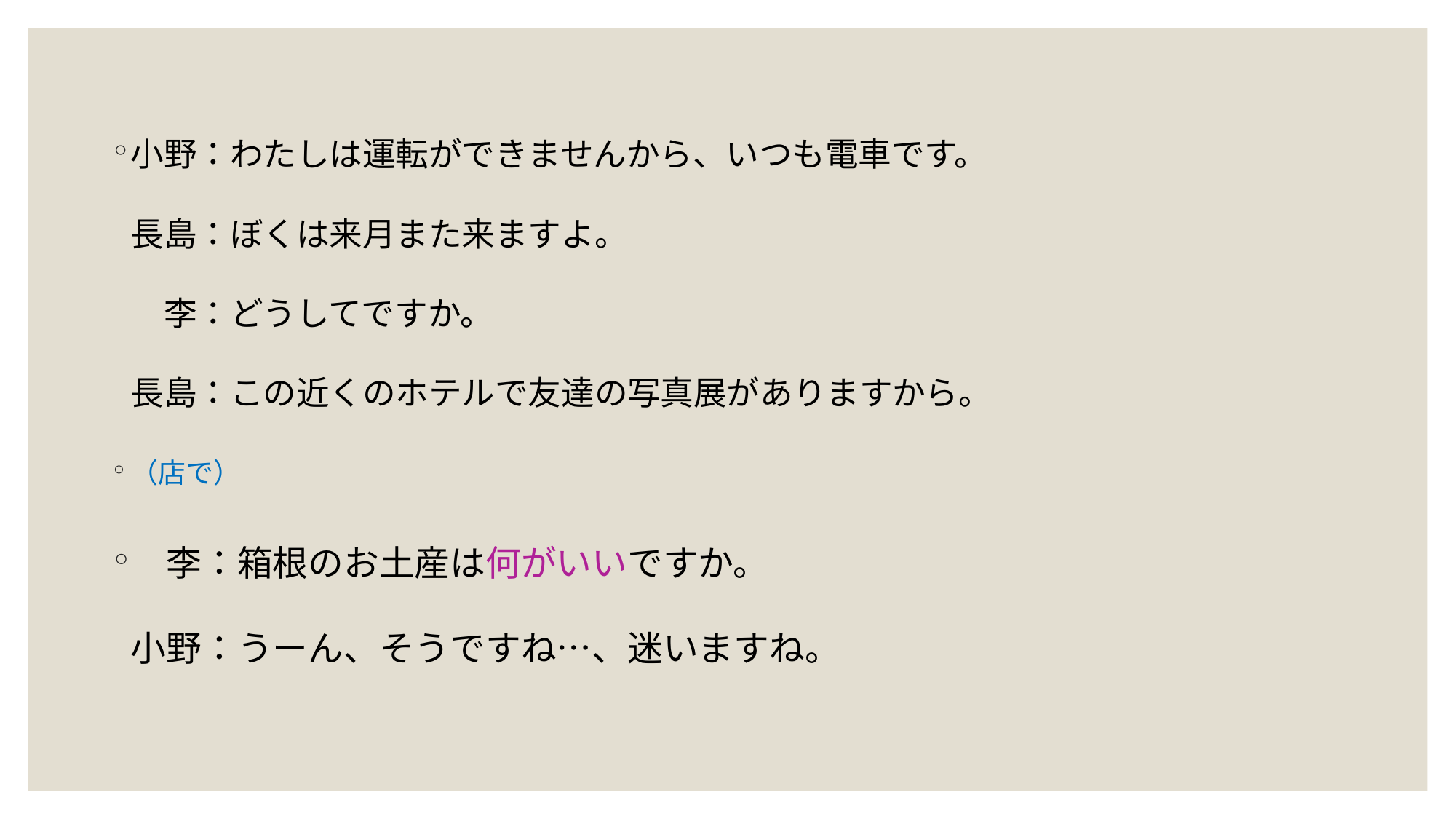

小野：わたしは運転ができませんから、いつも電車です。
長島：ぼくは来月また来ますよ。　
　李：どうしてですか。
長島：この近くのホテルで友達の写真展がありますから。
（店で）
　李：箱根のお土産は何がいいですか。
小野：うーん、そうですね…、迷いますね。